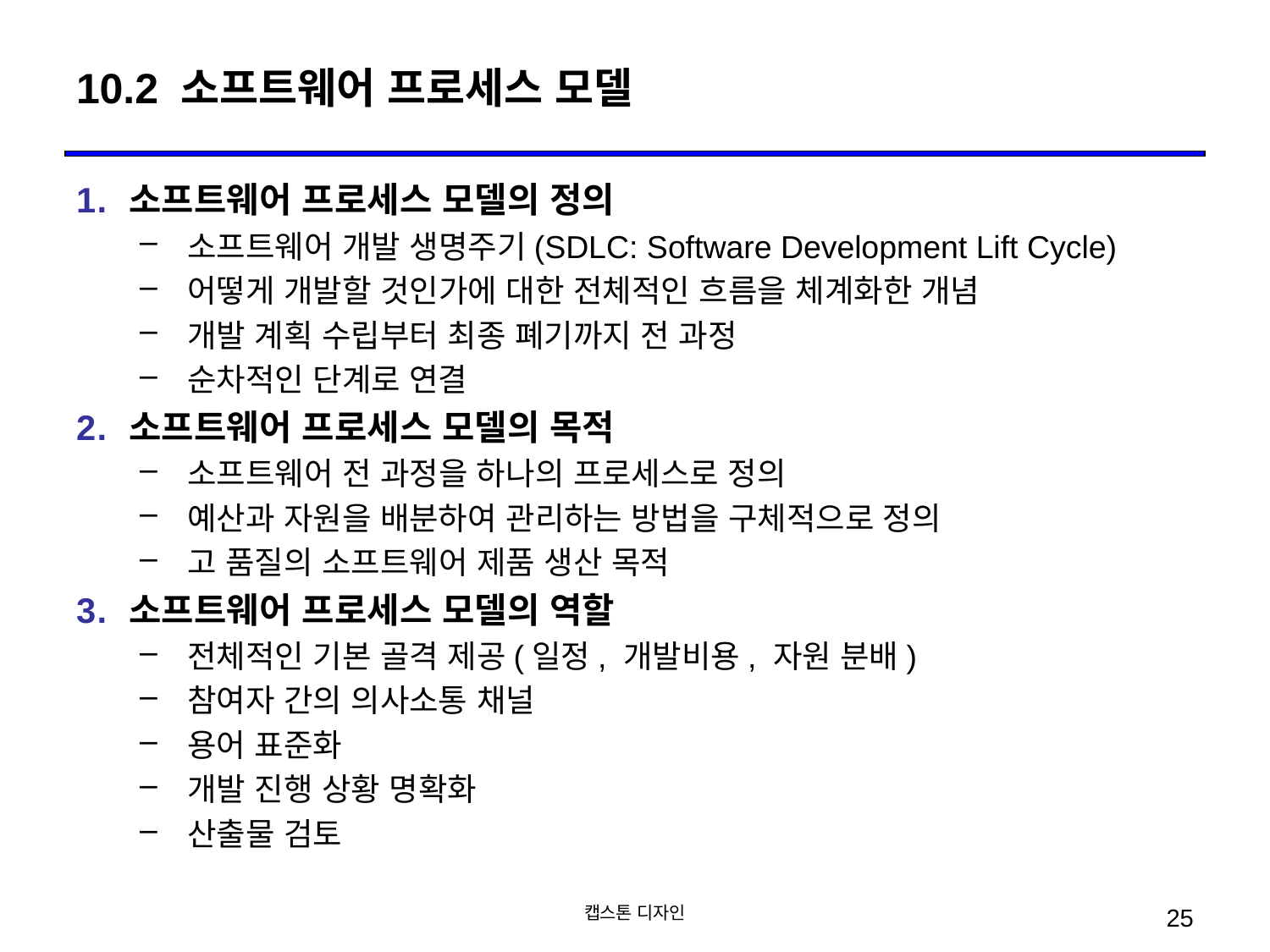

# 10.2 소프트웨어 프로세스 모델
소프트웨어 프로세스 모델의 정의
소프트웨어 개발 생명주기(SDLC: Software Development Lift Cycle)
어떻게 개발할 것인가에 대한 전체적인 흐름을 체계화한 개념
개발 계획 수립부터 최종 폐기까지 전 과정
순차적인 단계로 연결
소프트웨어 프로세스 모델의 목적
소프트웨어 전 과정을 하나의 프로세스로 정의
예산과 자원을 배분하여 관리하는 방법을 구체적으로 정의
고 품질의 소프트웨어 제품 생산 목적
소프트웨어 프로세스 모델의 역할
전체적인 기본 골격 제공(일정, 개발비용, 자원 분배)
참여자 간의 의사소통 채널
용어 표준화
개발 진행 상황 명확화
산출물 검토
캡스톤 디자인
25